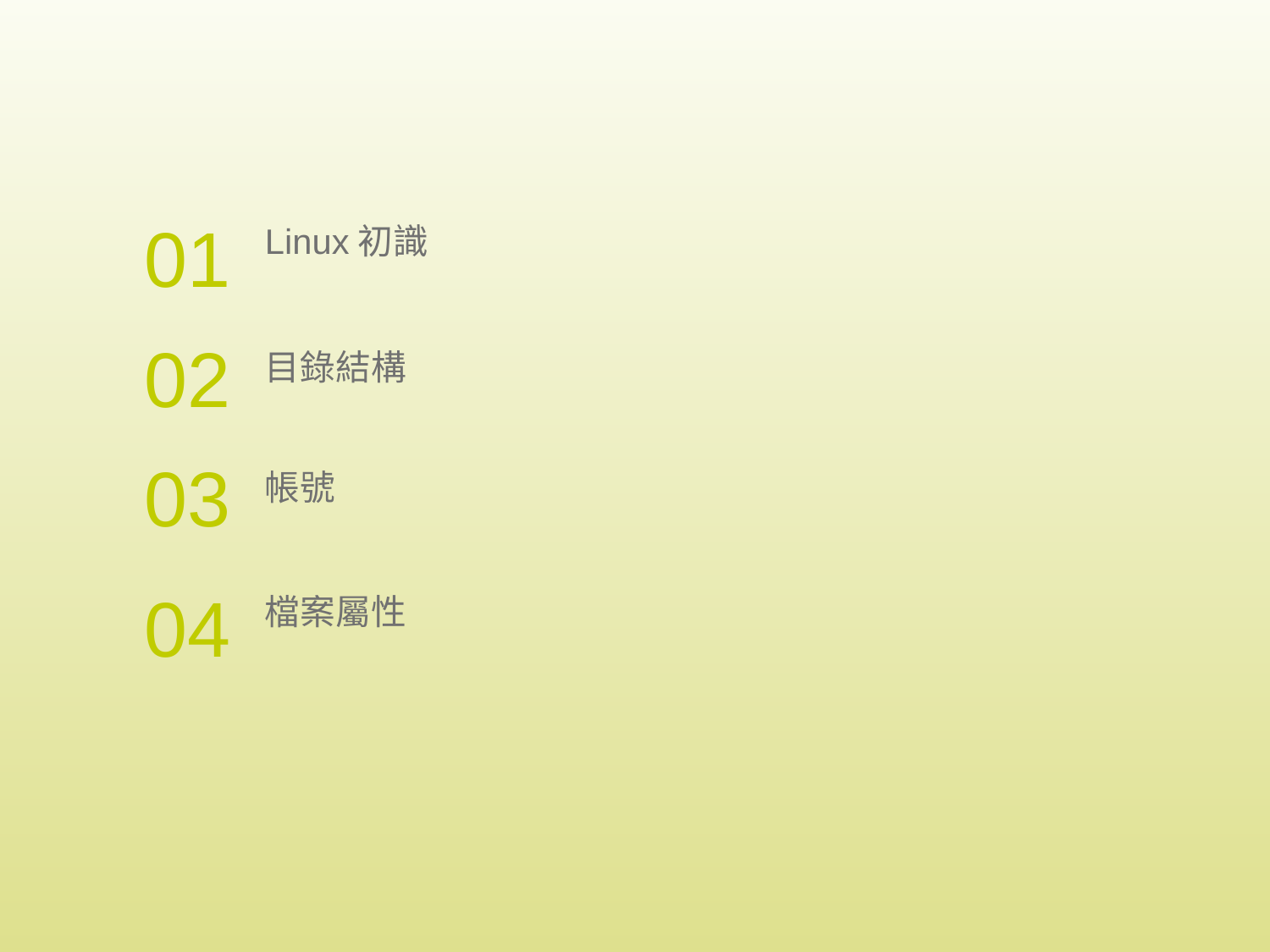

01
Linux初識

02
目錄結構

03
帳號

04
檔案屬性